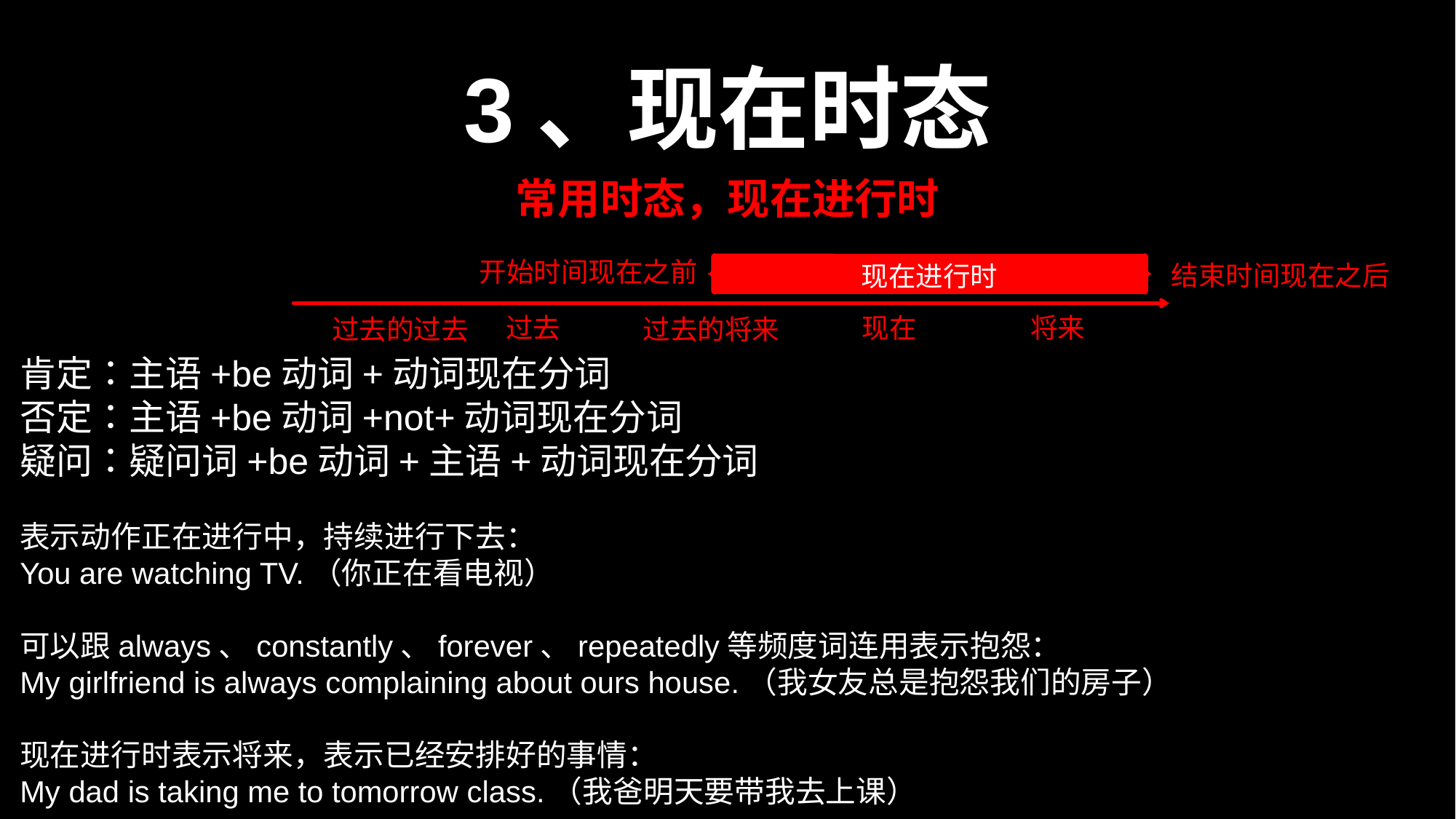

3、现在时态
常用时态，现在进行时
开始时间现在之前
结束时间现在之后
现在进行时
过去
将来
现在
过去的将来
过去的过去
肯定：主语+be动词+动词现在分词
否定：主语+be动词+not+动词现在分词
疑问：疑问词+be动词+主语+动词现在分词

表示动作正在进行中，持续进行下去：
You are watching TV.（你正在看电视）

可以跟always、constantly、forever、repeatedly等频度词连用表示抱怨：
My girlfriend is always complaining about ours house.（我女友总是抱怨我们的房子）

现在进行时表示将来，表示已经安排好的事情：
My dad is taking me to tomorrow class.（我爸明天要带我去上课）